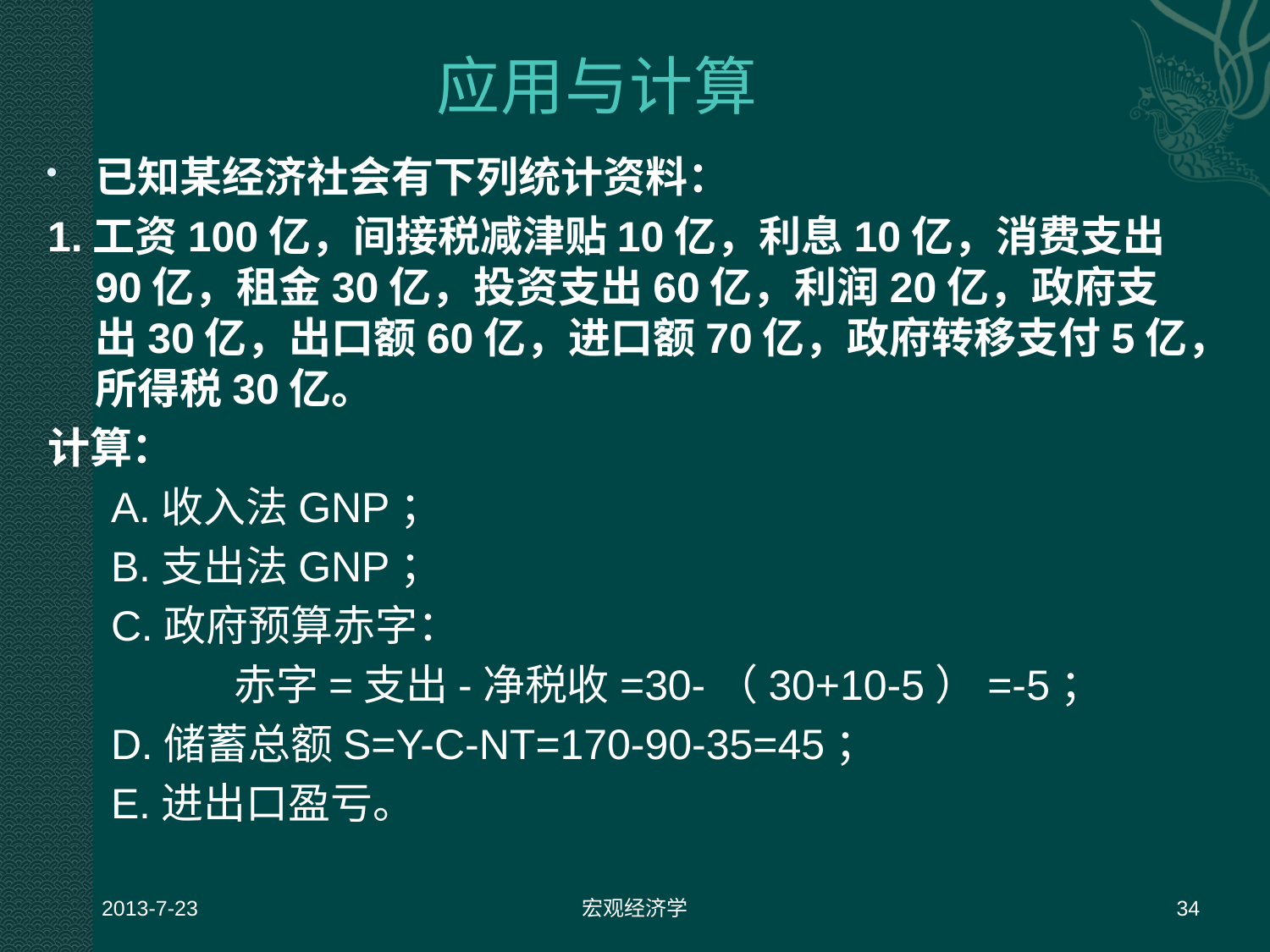

# 应用与计算
已知某经济社会有下列统计资料：
1.工资100亿，间接税减津贴10亿，利息10亿，消费支出90亿，租金30亿，投资支出60亿，利润20亿，政府支出30亿，出口额60亿，进口额70亿，政府转移支付5亿，所得税30亿。
计算：
A.收入法GNP；
B.支出法GNP；
C.政府预算赤字：
赤字=支出-净税收=30-（30+10-5）=-5；
D.储蓄总额S=Y-C-NT=170-90-35=45；
E.进出口盈亏。

2013-7-23
宏观经济学
34